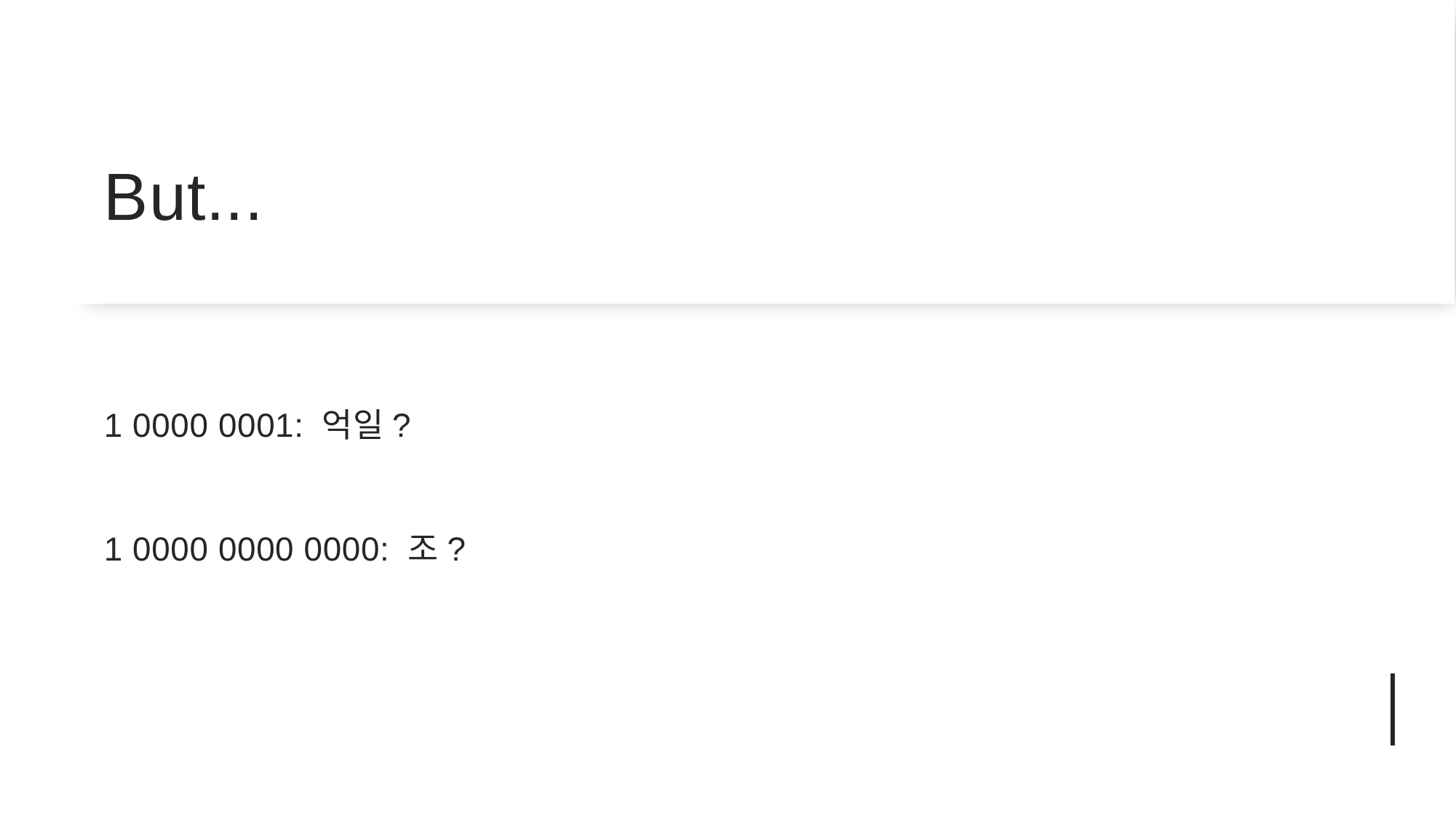

# But...

1 0000 0001: 억일?

1 0000 0000 0000: 조?